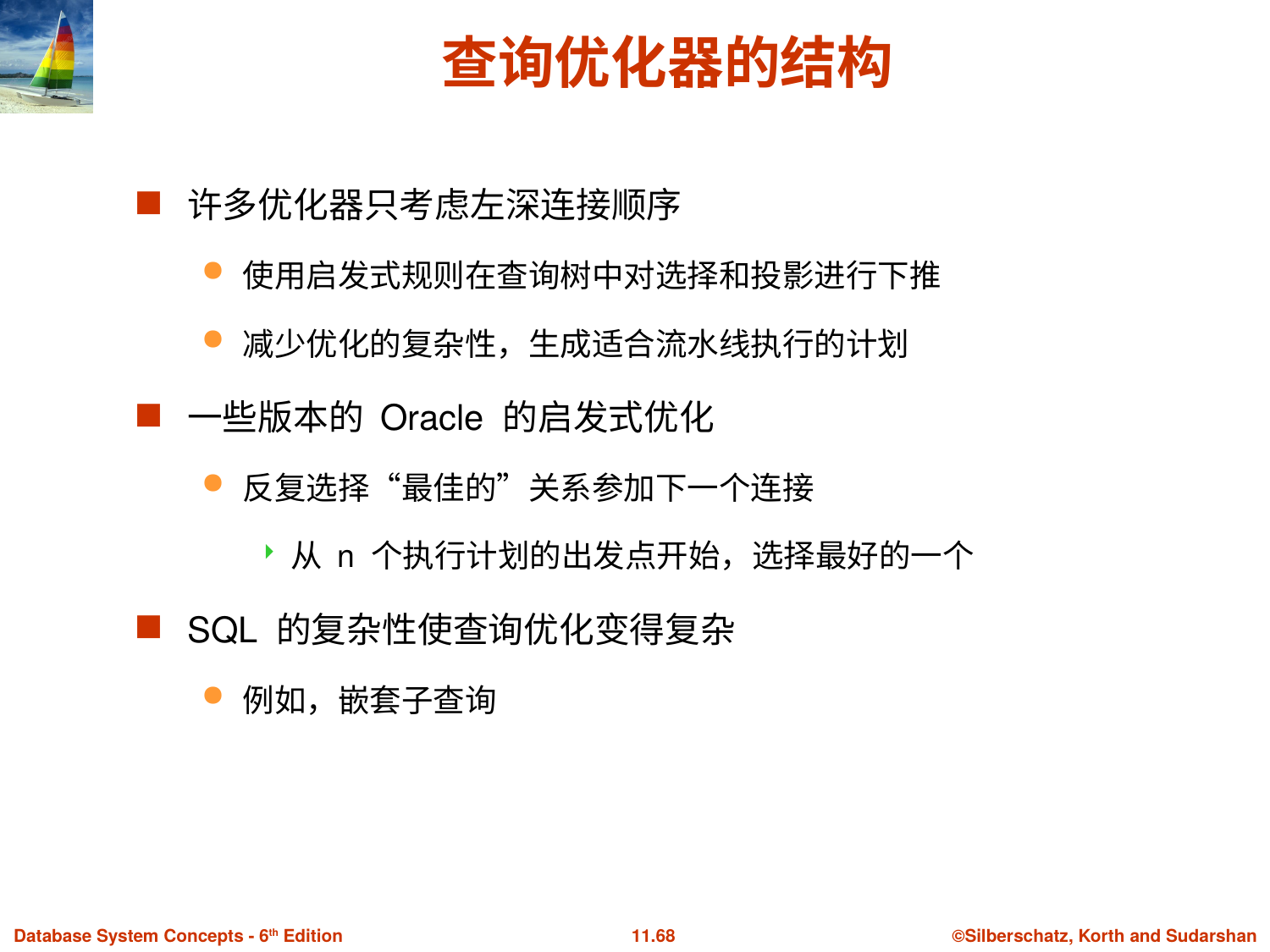

# 查询优化器的结构
许多优化器只考虑左深连接顺序
使用启发式规则在查询树中对选择和投影进行下推
减少优化的复杂性，生成适合流水线执行的计划
一些版本的 Oracle 的启发式优化
反复选择“最佳的”关系参加下一个连接
从 n 个执行计划的出发点开始，选择最好的一个
SQL 的复杂性使查询优化变得复杂
例如，嵌套子查询